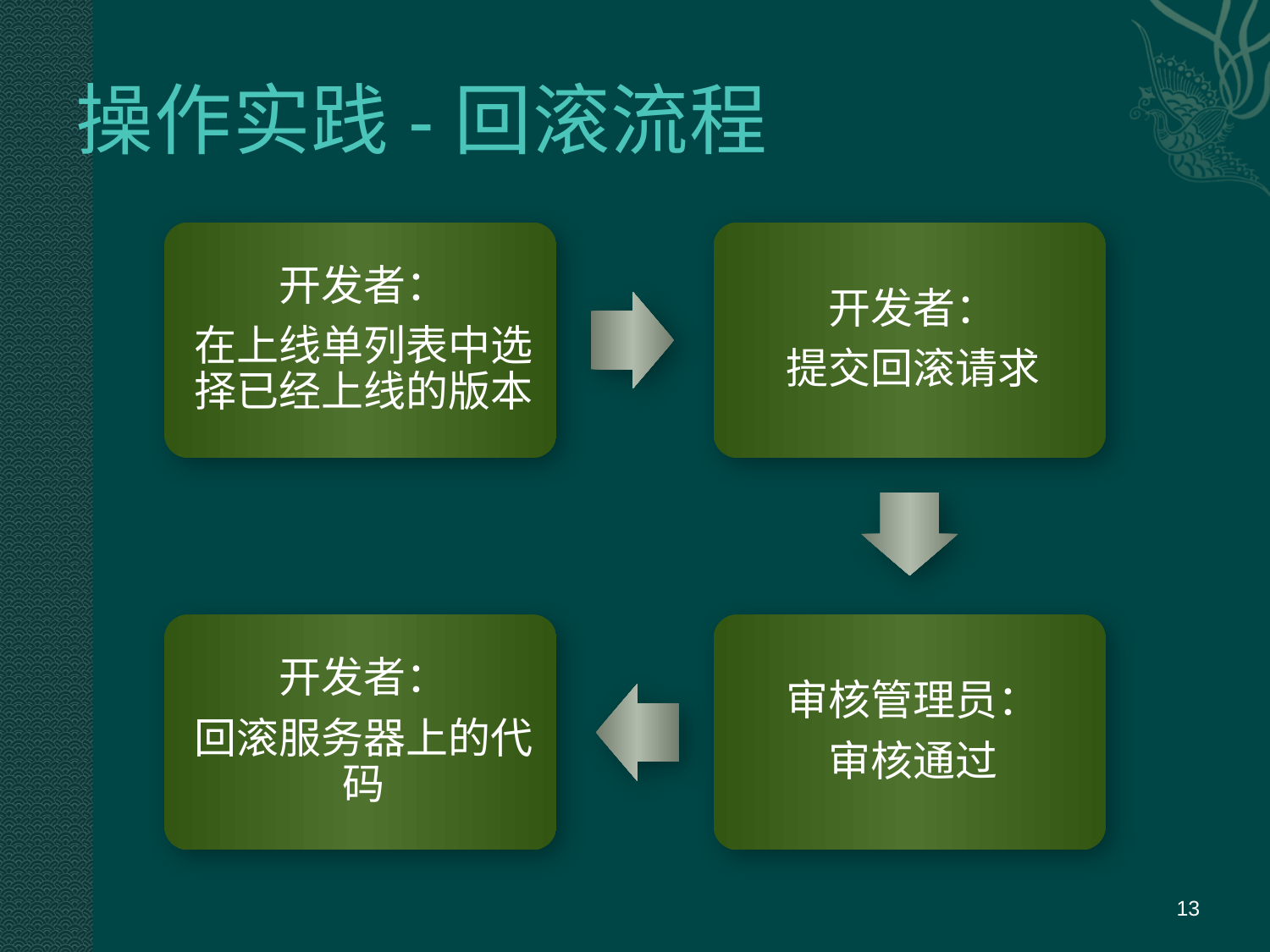

# 操作实践-回滚流程
开发者：
在上线单列表中选择已经上线的版本

开发者：
提交回滚请求

审核管理员：
审核通过

开发者：
回滚服务器上的代码
13